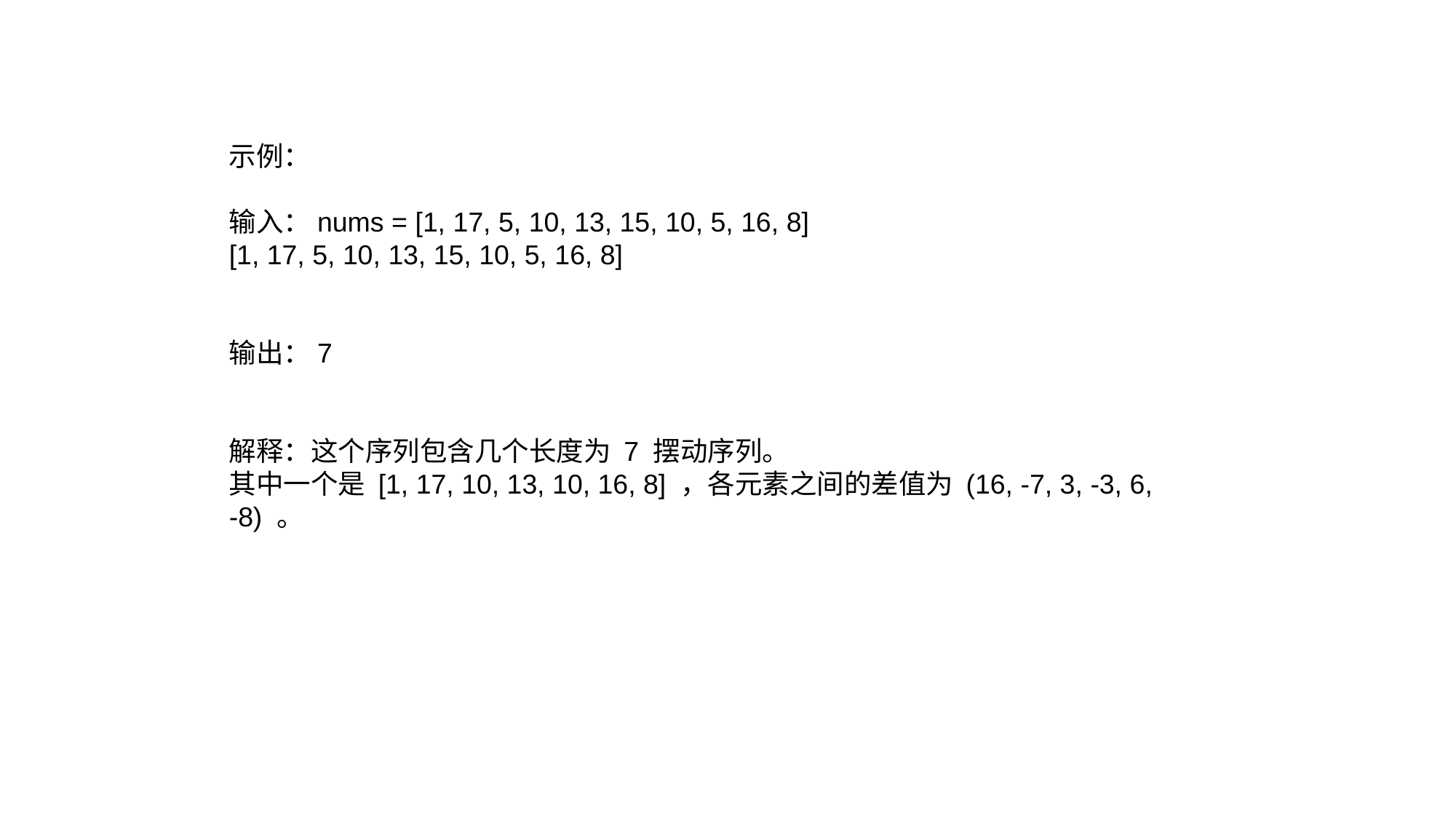

示例：

输入：nums = [1, 17, 5, 10, 13, 15, 10, 5, 16, 8]
[1, 17, 5, 10, 13, 15, 10, 5, 16, 8]

输出：7

解释：这个序列包含几个长度为 7 摆动序列。
其中一个是 [1, 17, 10, 13, 10, 16, 8] ，各元素之间的差值为 (16, -7, 3, -3, 6, -8) 。